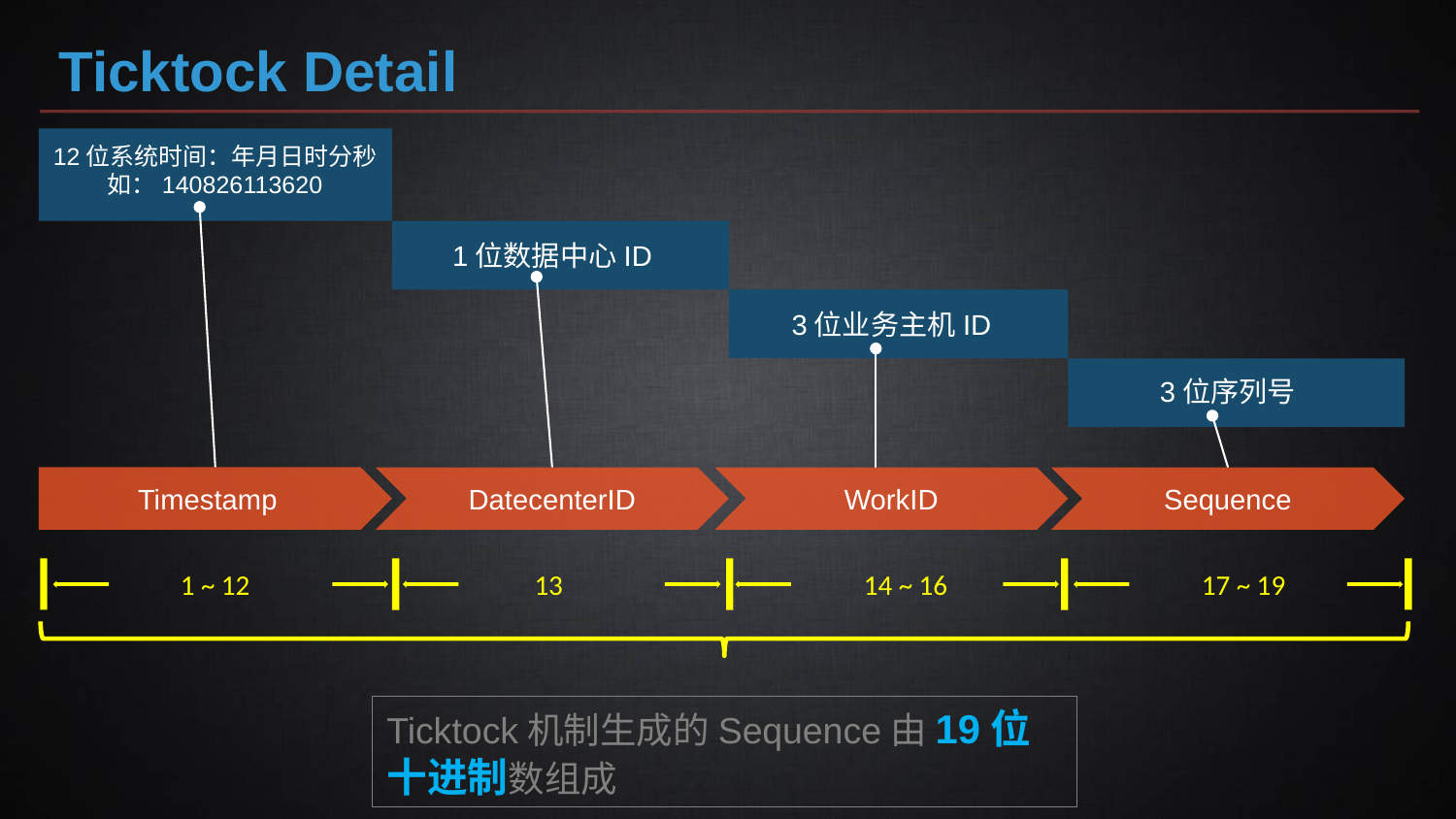

Ticktock Detail

12位系统时间：年月日时分秒
如：140826113620

1位数据中心ID

3位业务主机ID

3位序列号
Timestamp
DatecenterID
WorkID
Sequence

1 ~ 12
13
14 ~ 16
17 ~ 19

Ticktock机制生成的Sequence由19位十进制数组成